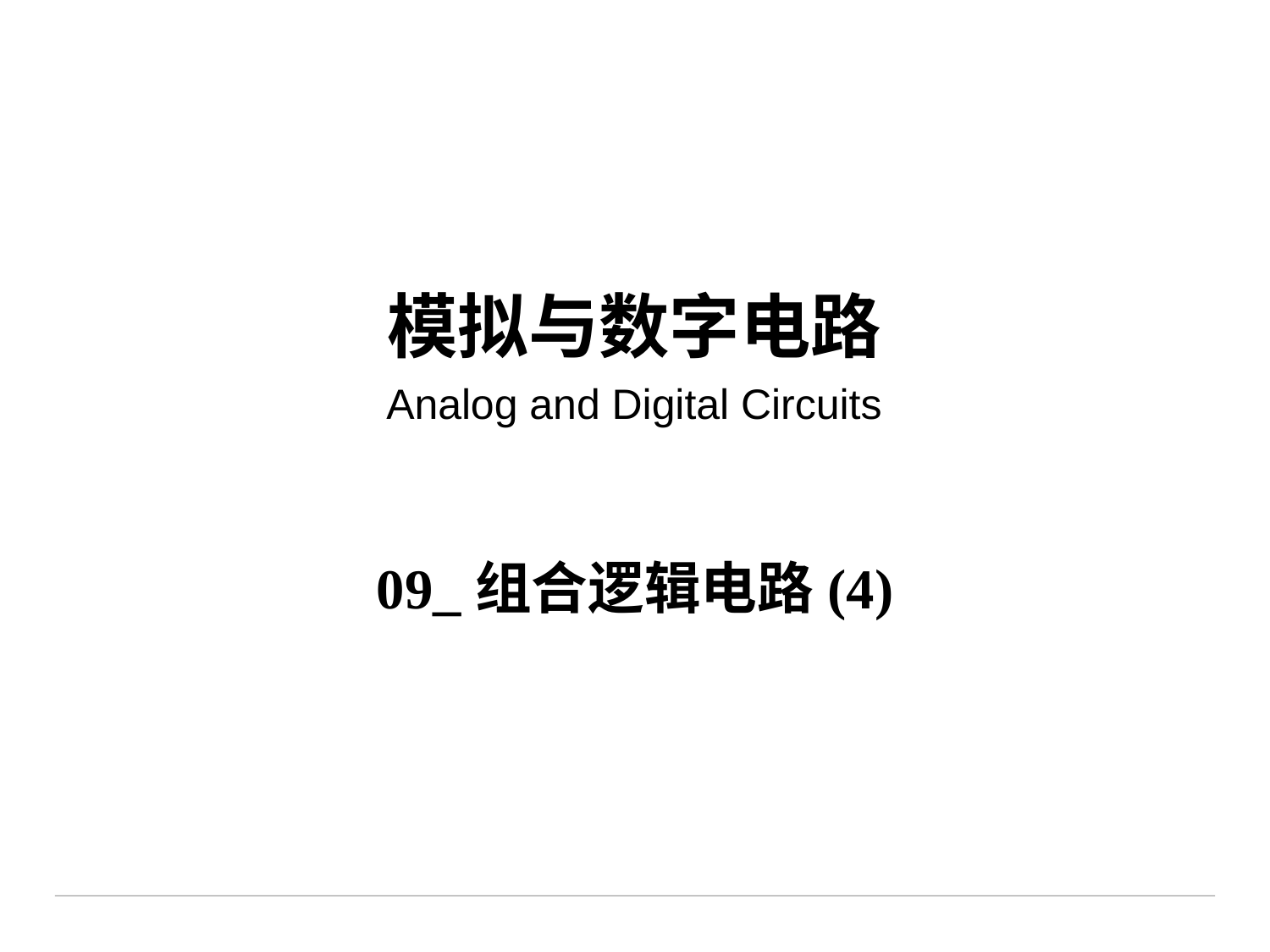

# 模拟与数字电路 Analog and Digital Circuits
09_组合逻辑电路(4)